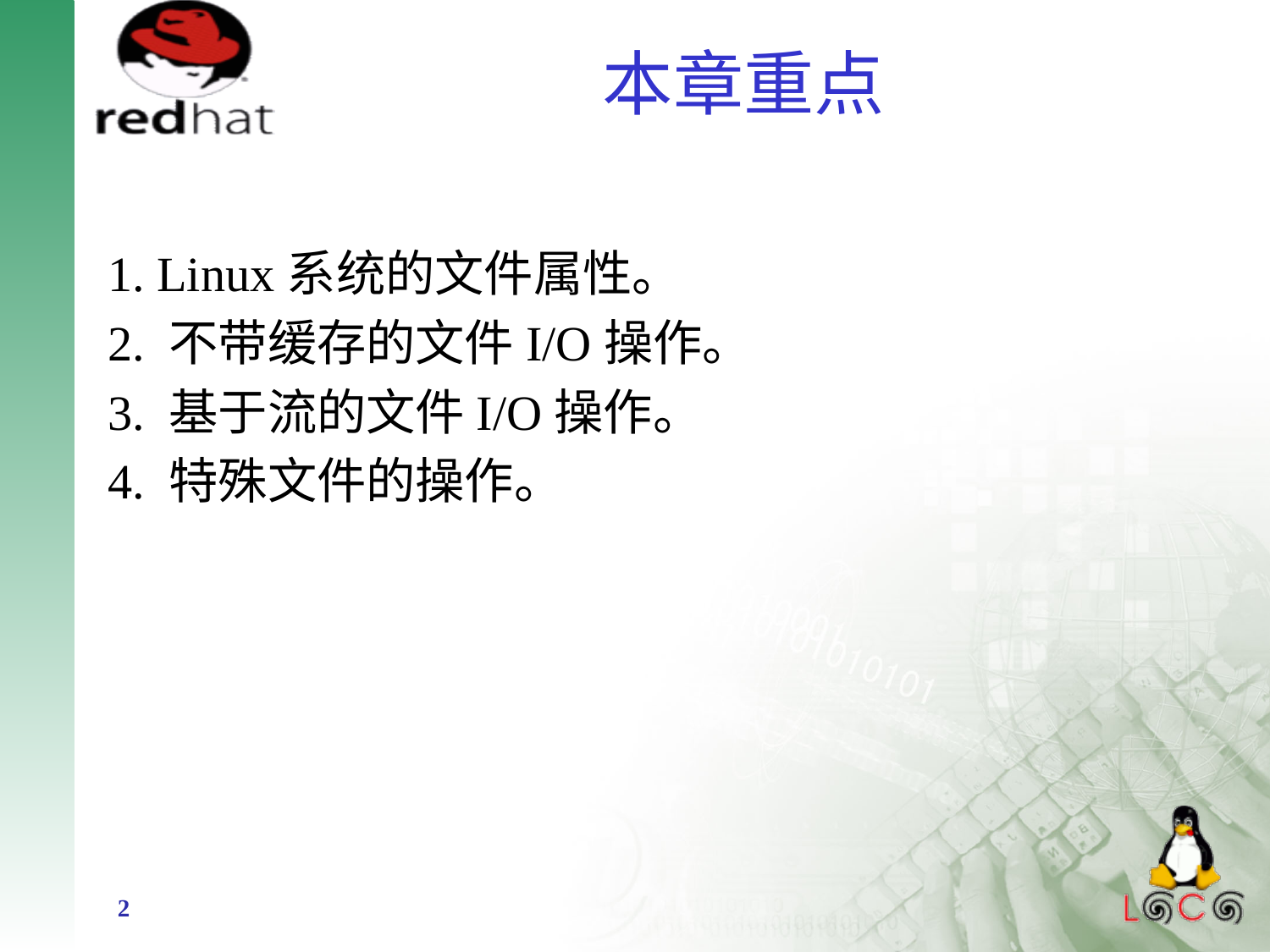

# 本章重点
1. Linux系统的文件属性。
2. 不带缓存的文件I/O操作。
3. 基于流的文件I/O操作。
4. 特殊文件的操作。
2